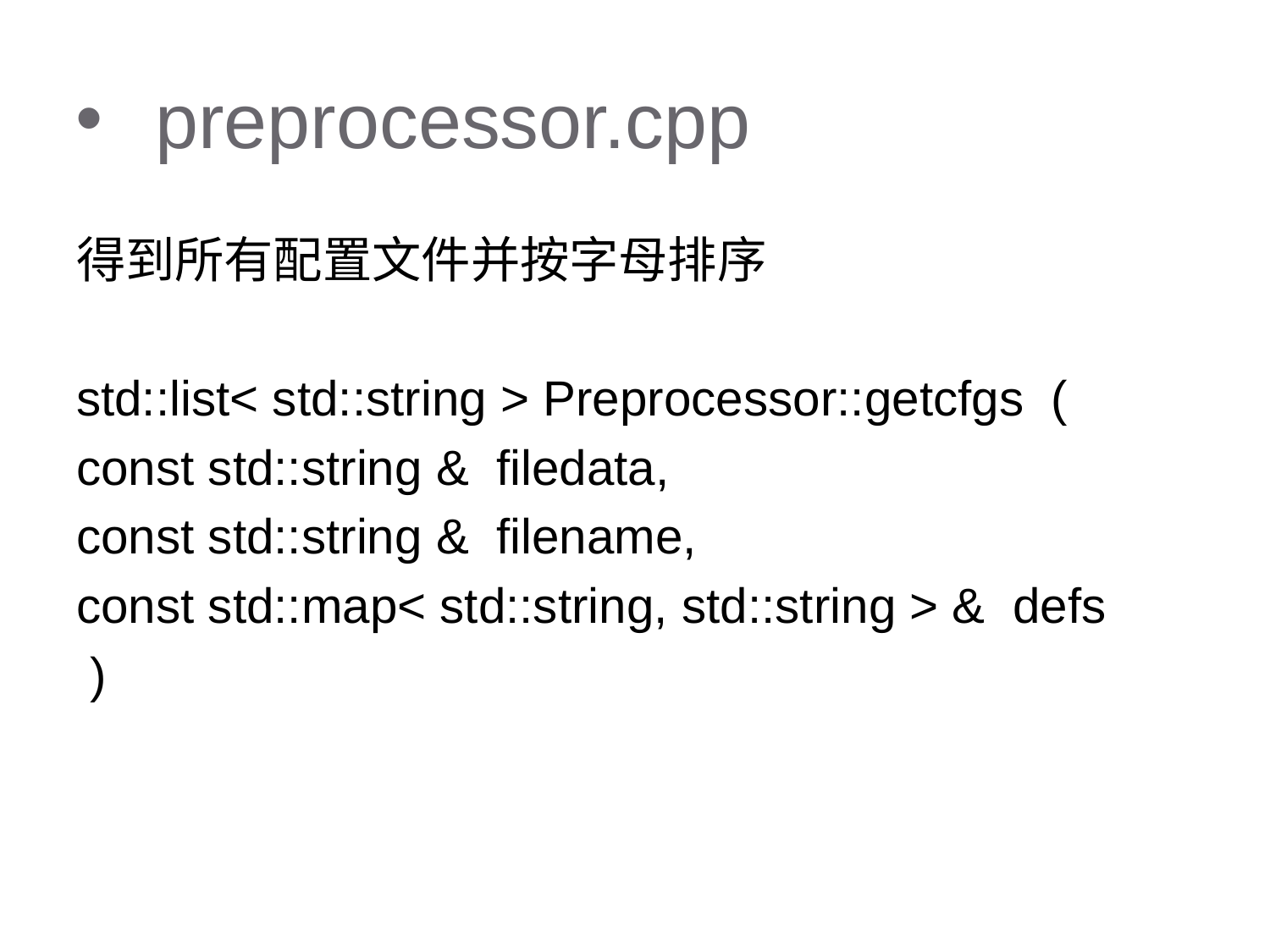

# preprocessor.cpp
得到所有配置文件并按字母排序

std::list< std::string > Preprocessor::getcfgs  (
const std::string &  filedata,
const std::string &  filename,
const std::map< std::string, std::string > &  defs
 )